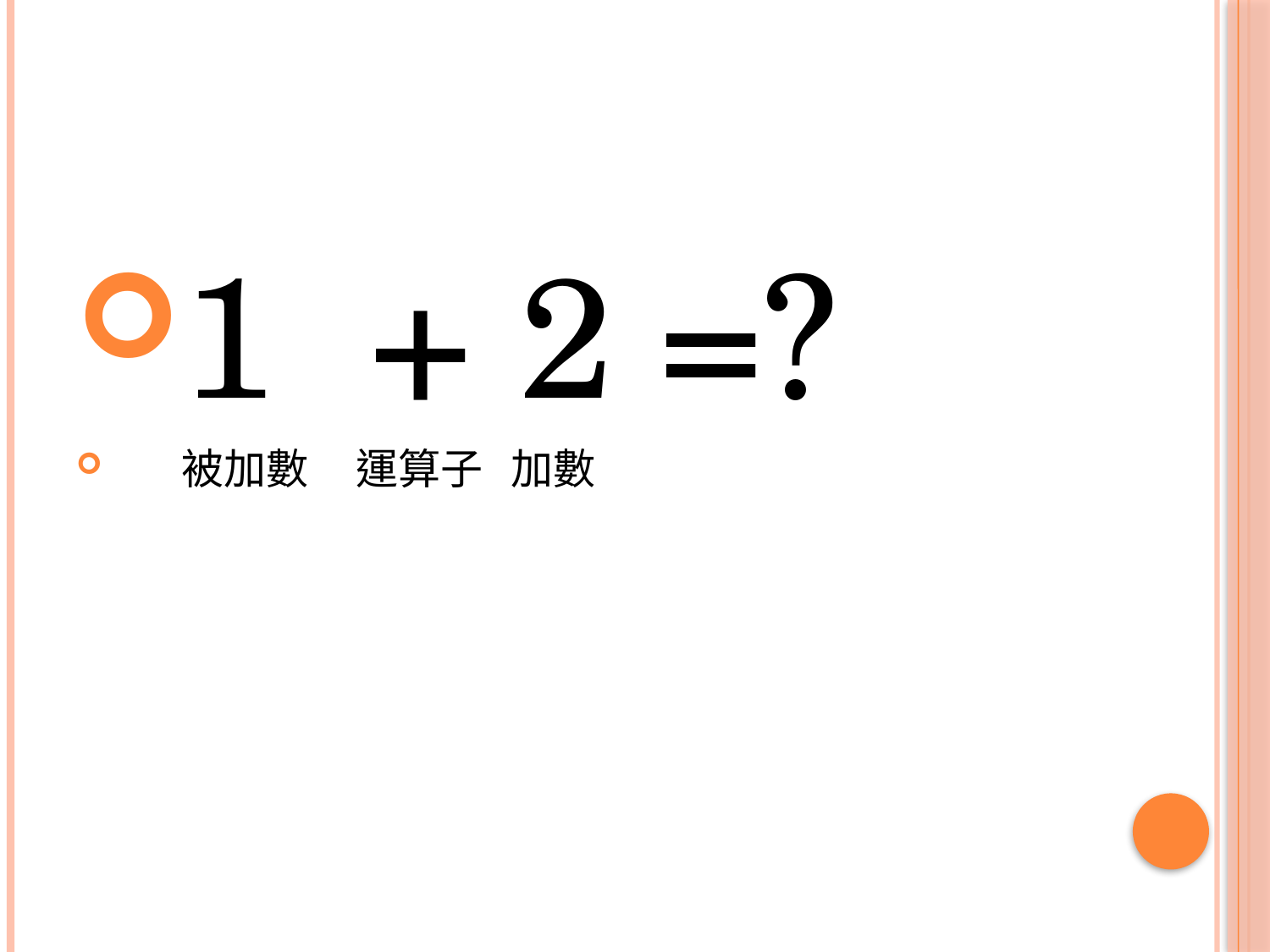

#
1  + 2 =?
      被加數     運算子   加數